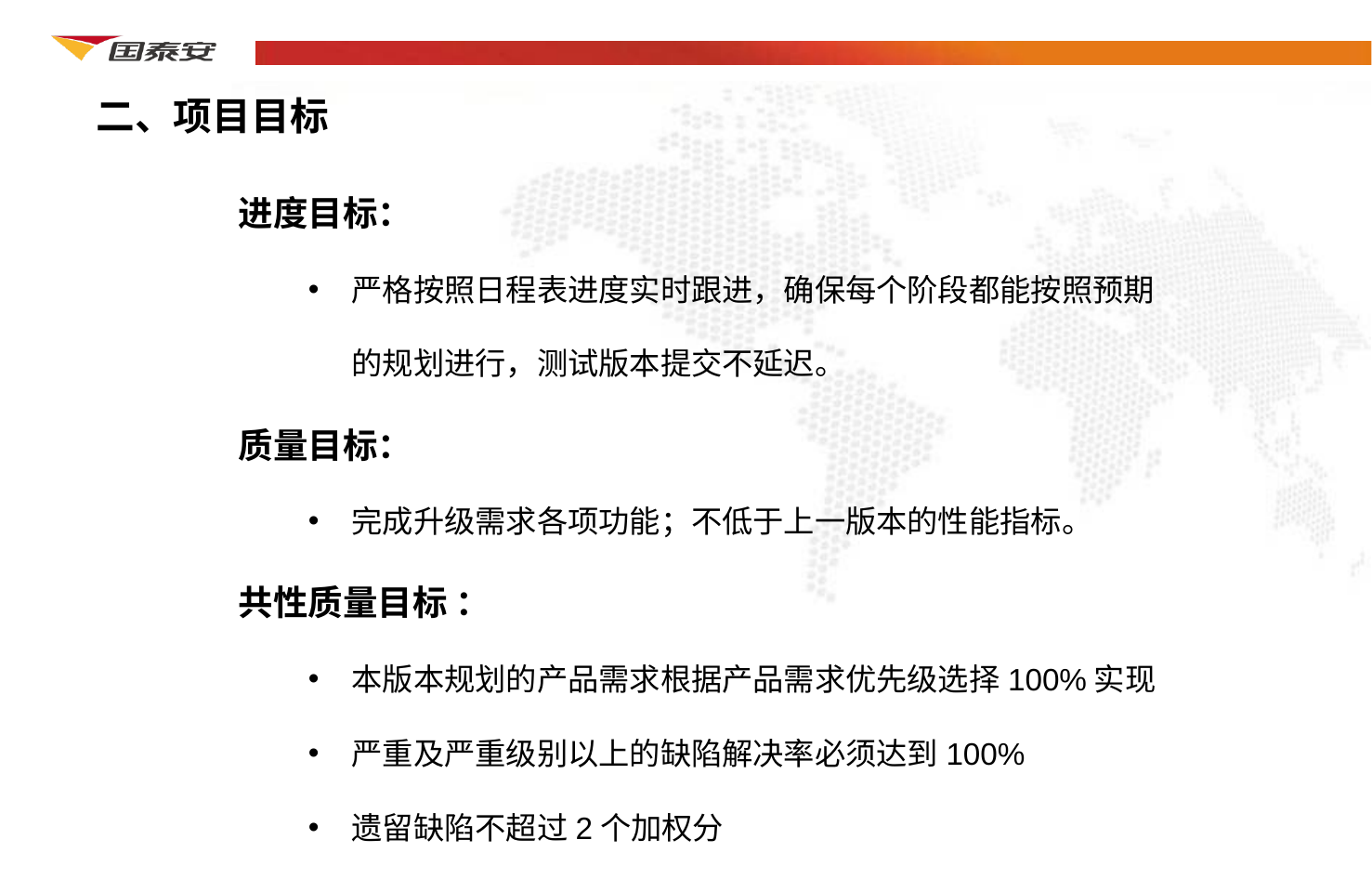

二、项目目标
进度目标：
严格按照日程表进度实时跟进，确保每个阶段都能按照预期的规划进行，测试版本提交不延迟。
质量目标：
完成升级需求各项功能；不低于上一版本的性能指标。
共性质量目标 ：
本版本规划的产品需求根据产品需求优先级选择100%实现
严重及严重级别以上的缺陷解决率必须达到100%
遗留缺陷不超过2个加权分